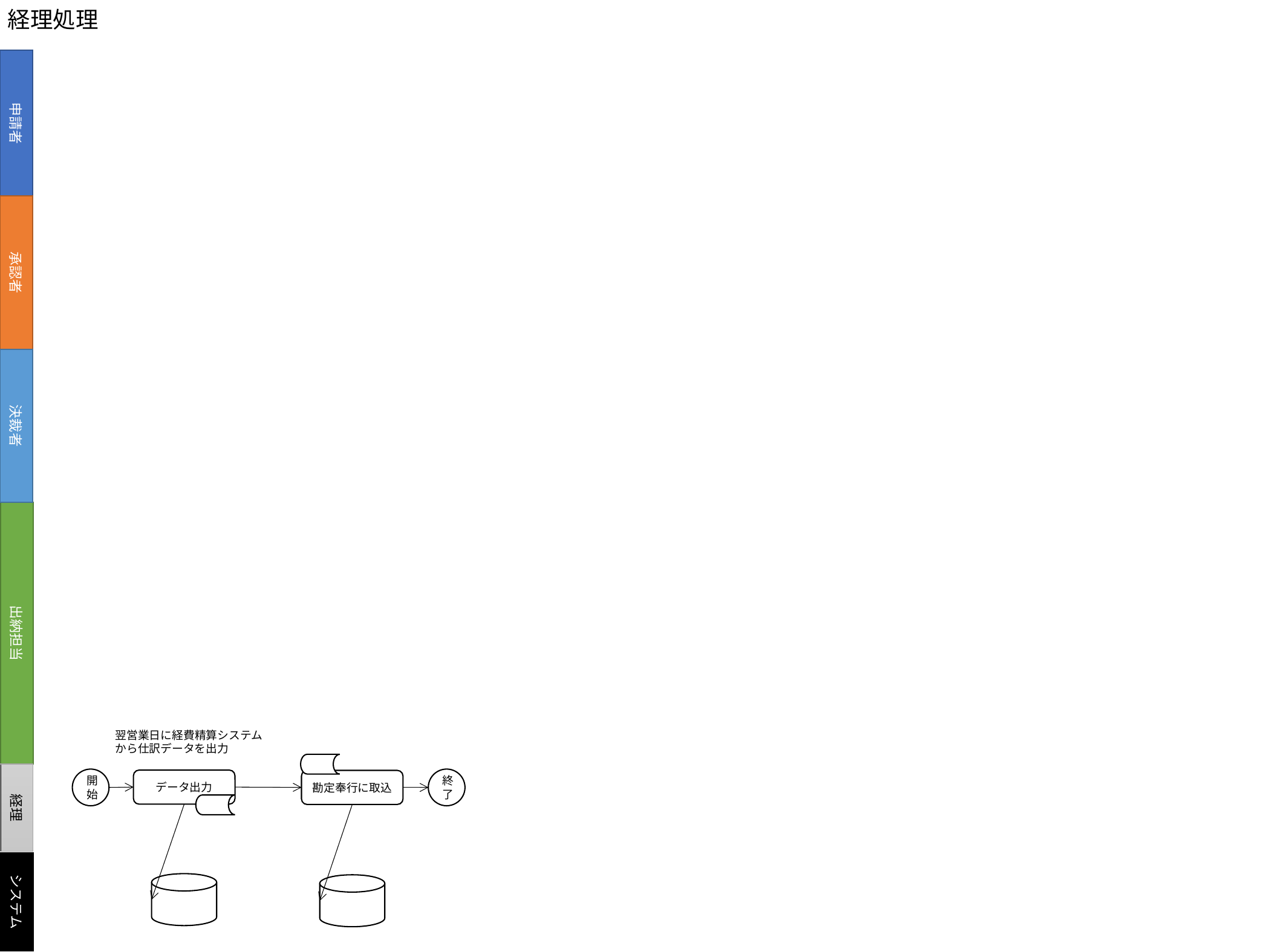

経理処理
申請者
承認者
決裁者
出納担当
翌営業日に経費精算システムから仕訳データを出力

経理
開始
終了
データ出力
勘定奉行に取込

システム